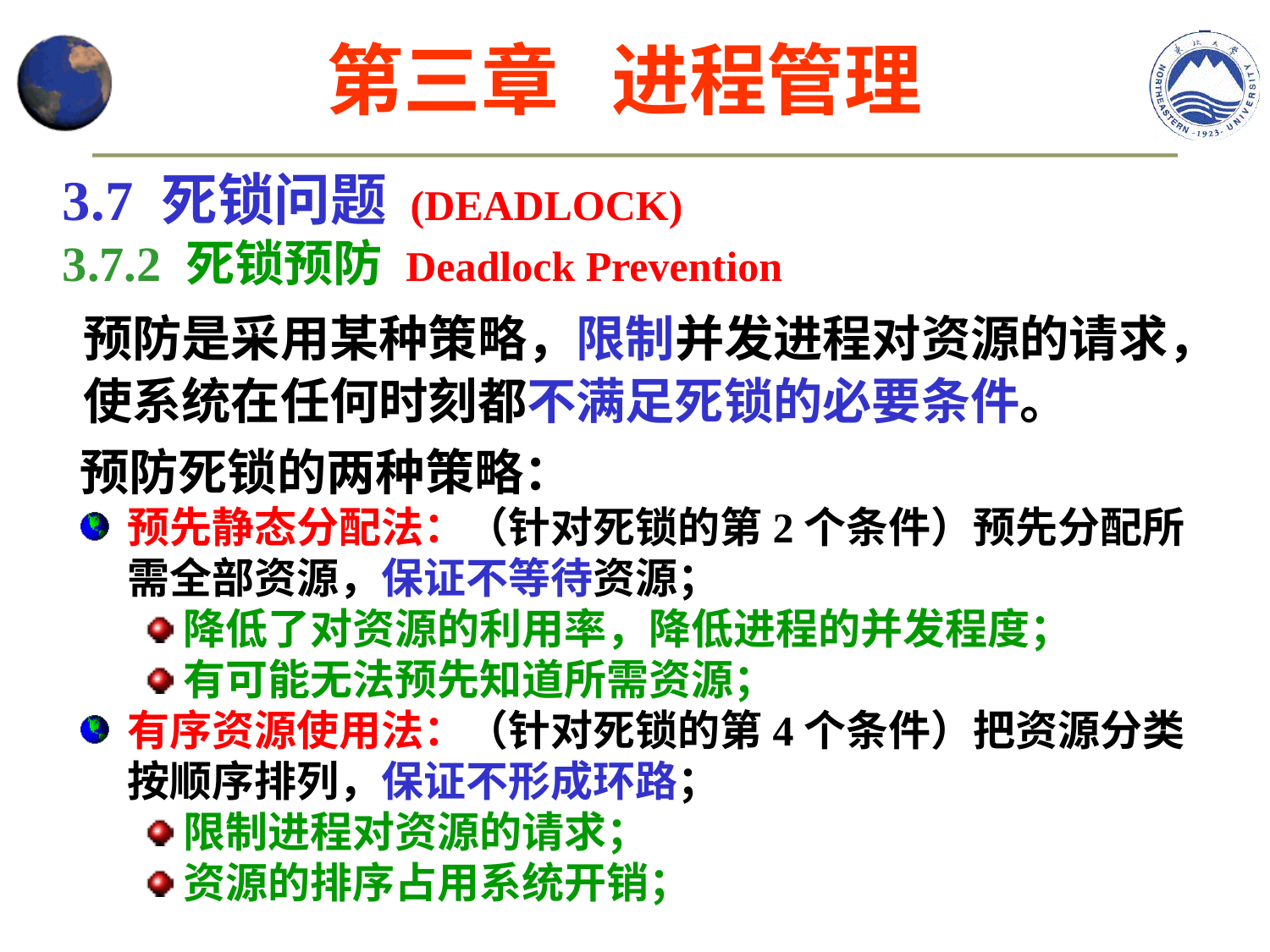

第三章   进程管理
3.7 死锁问题 (DEADLOCK)
3.7.2 死锁预防 Deadlock Prevention
预防是采用某种策略，限制并发进程对资源的请求，使系统在任何时刻都不满足死锁的必要条件。
预防死锁的两种策略：
预先静态分配法：（针对死锁的第2个条件）预先分配所需全部资源，保证不等待资源；
降低了对资源的利用率，降低进程的并发程度；
有可能无法预先知道所需资源；
有序资源使用法：（针对死锁的第4个条件）把资源分类按顺序排列，保证不形成环路；
限制进程对资源的请求；
资源的排序占用系统开销；